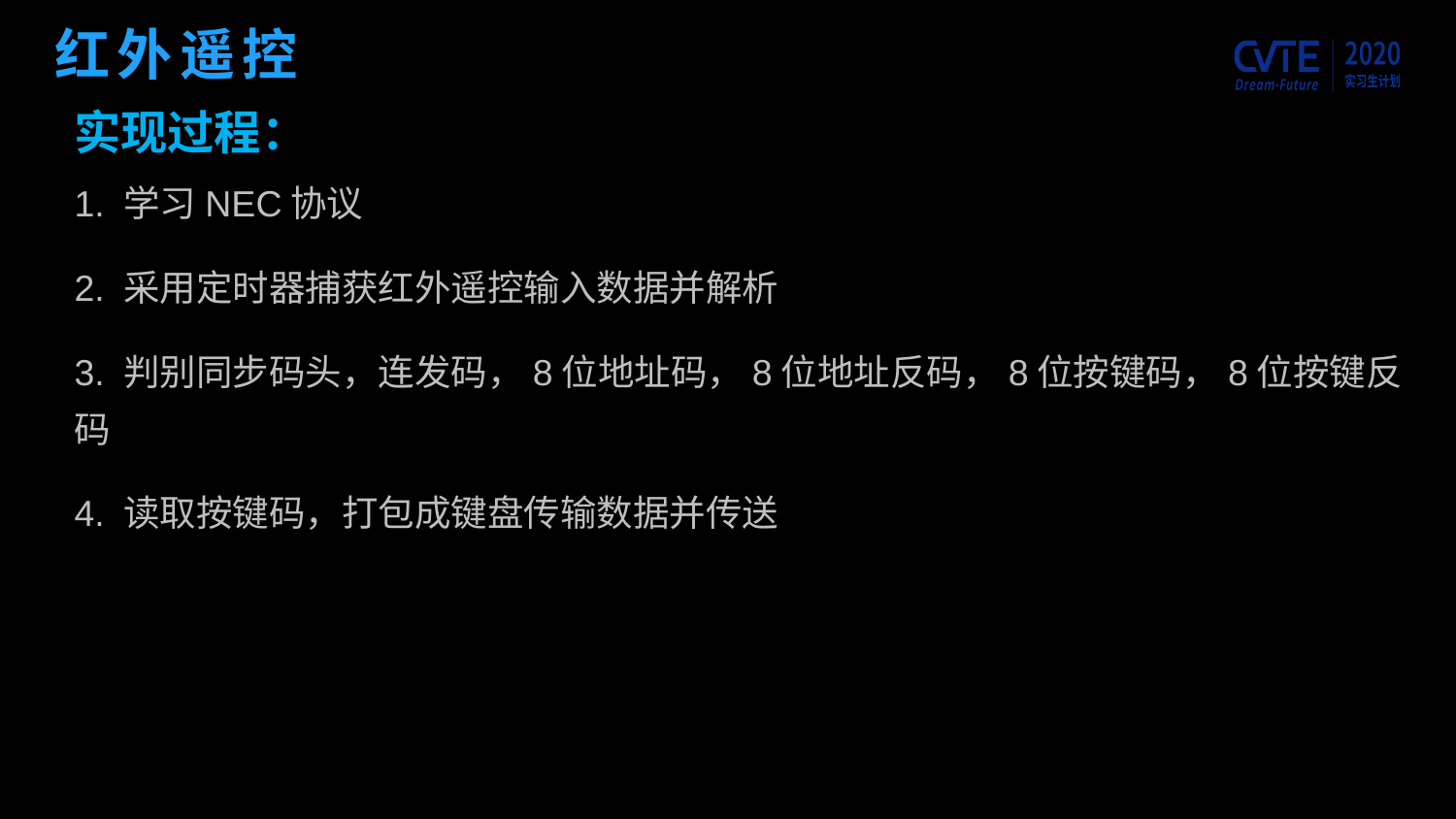

# 红外遥控
实现过程：
1. 学习NEC协议
2. 采用定时器捕获红外遥控输入数据并解析
3. 判别同步码头，连发码，8位地址码，8位地址反码，8位按键码，8位按键反码
4. 读取按键码，打包成键盘传输数据并传送